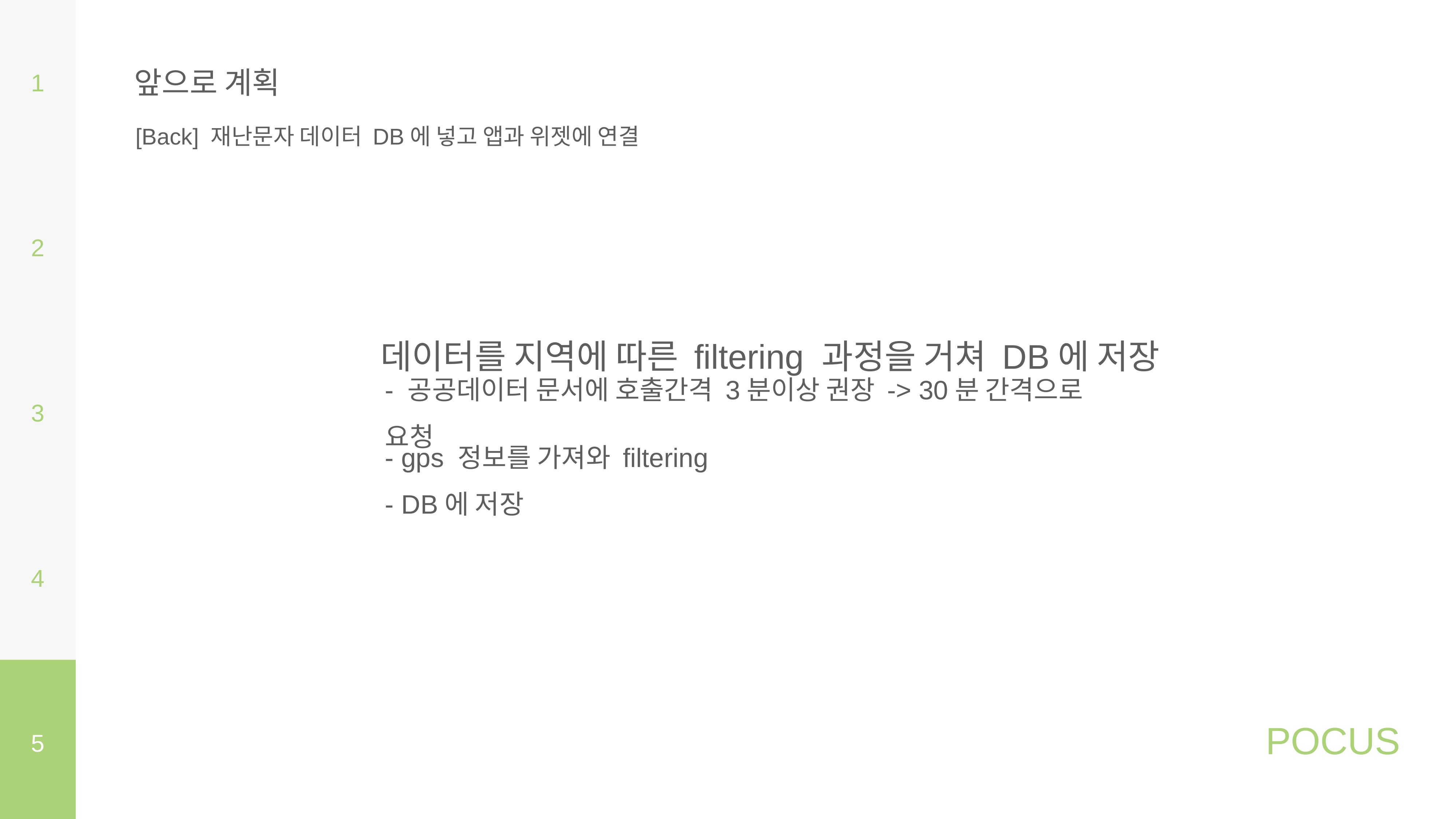

1
앞으로 계획
[Back] 재난문자 데이터 DB에 넣고 앱과 위젯에 연결
2
데이터를 지역에 따른 filtering 과정을 거쳐 DB에 저장
3
- 공공데이터 문서에 호출간격 3분이상 권장 -> 30분 간격으로 요청
- gps 정보를 가져와 filtering
- DB에 저장
4
5
POCUS